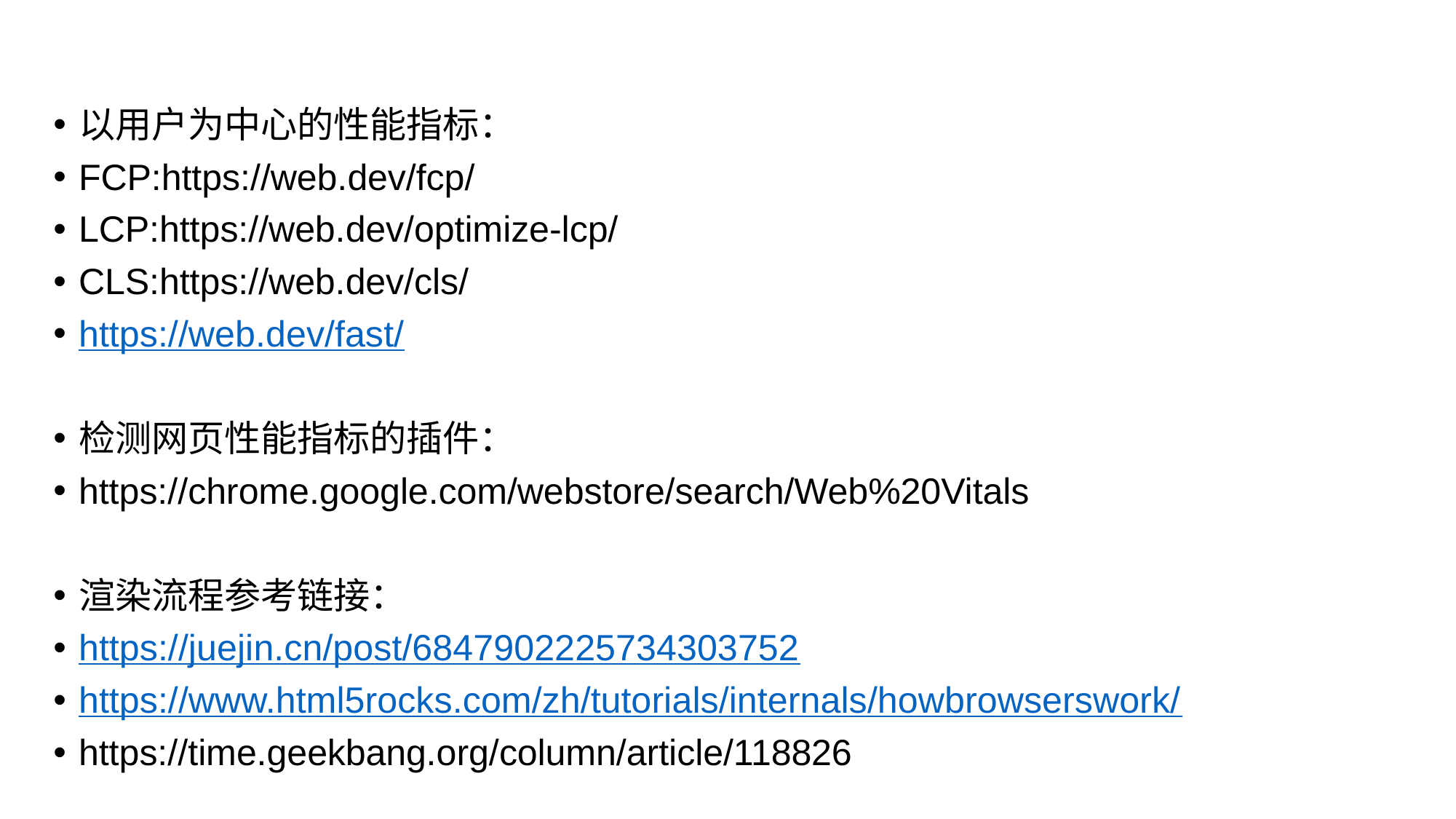

以用户为中心的性能指标：
FCP:https://web.dev/fcp/
LCP:https://web.dev/optimize-lcp/
CLS:https://web.dev/cls/
https://web.dev/fast/

检测网页性能指标的插件：
https://chrome.google.com/webstore/search/Web%20Vitals

渲染流程参考链接：
https://juejin.cn/post/6847902225734303752
https://www.html5rocks.com/zh/tutorials/internals/howbrowserswork/
https://time.geekbang.org/column/article/118826